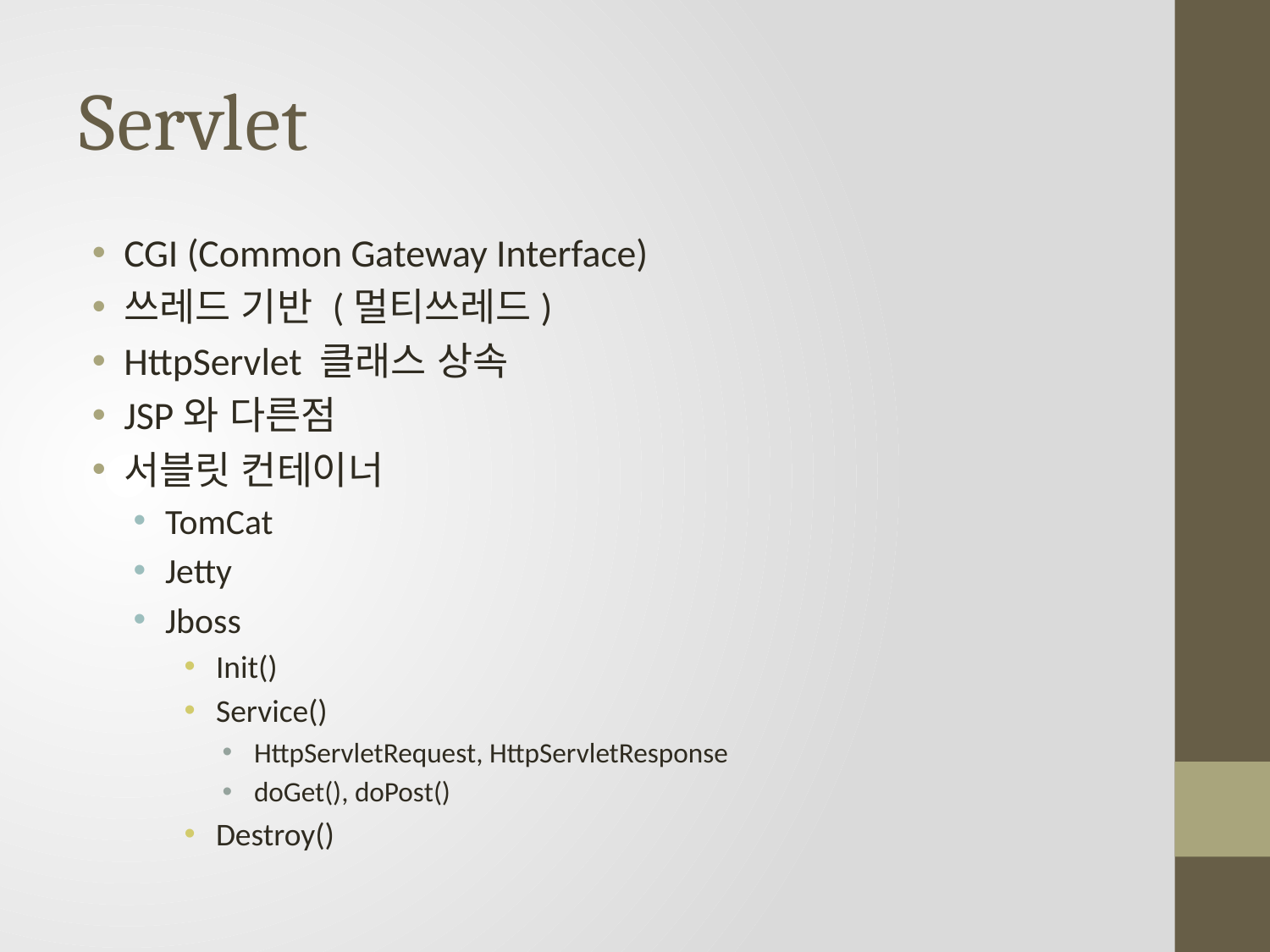

# Servlet
CGI (Common Gateway Interface)
쓰레드 기반 (멀티쓰레드)
HttpServlet 클래스 상속
JSP와 다른점
서블릿 컨테이너
TomCat
Jetty
Jboss
Init()
Service()
HttpServletRequest, HttpServletResponse
doGet(), doPost()
Destroy()